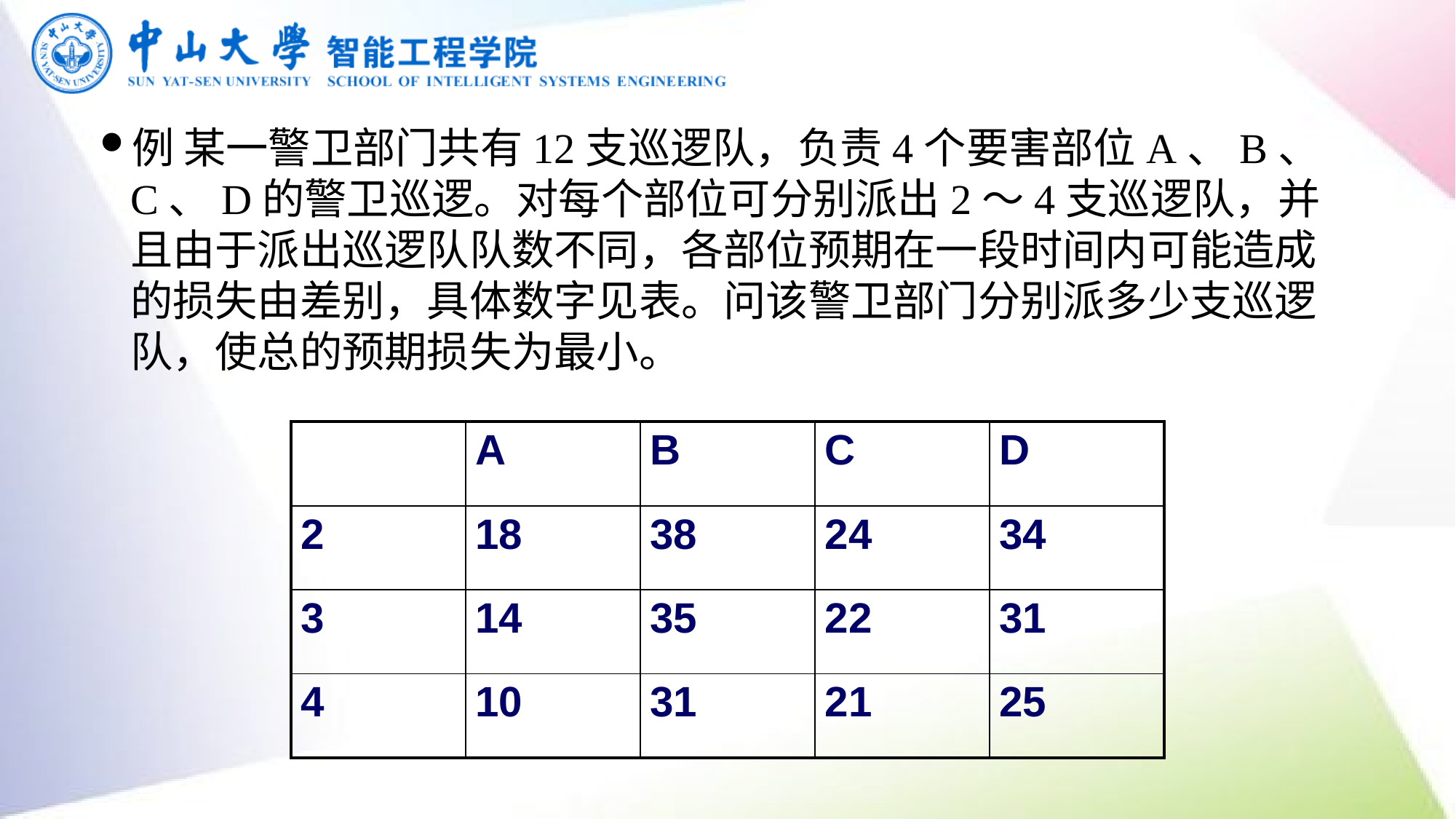

例 某一警卫部门共有12支巡逻队，负责4个要害部位A、B、C、D的警卫巡逻。对每个部位可分别派出2～4支巡逻队，并且由于派出巡逻队队数不同，各部位预期在一段时间内可能造成的损失由差别，具体数字见表。问该警卫部门分别派多少支巡逻队，使总的预期损失为最小。

|  | A | B | C | D |
| --- | --- | --- | --- | --- |
| 2 | 18 | 38 | 24 | 34 |
| 3 | 14 | 35 | 22 | 31 |
| 4 | 10 | 31 | 21 | 25 |